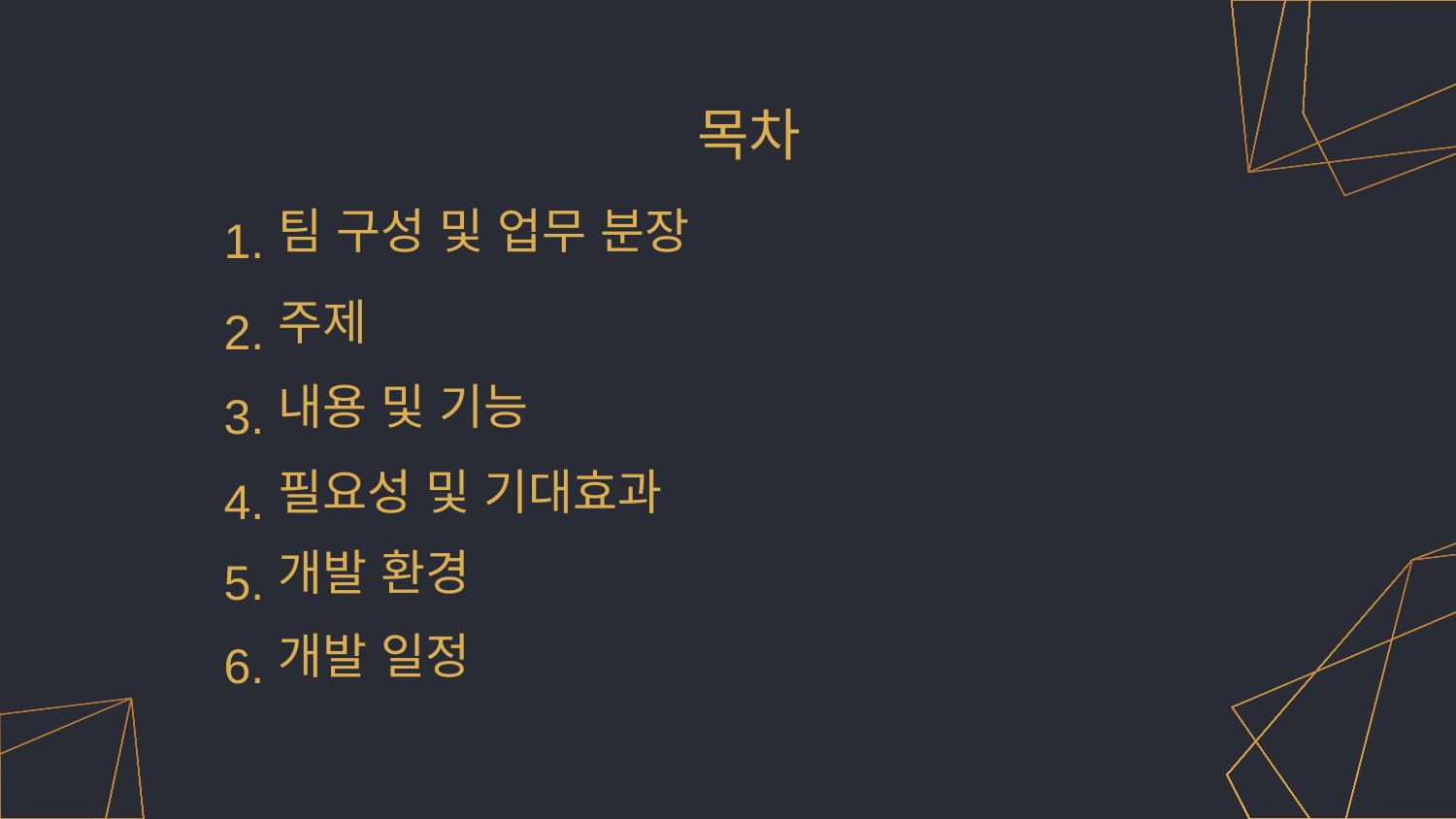

# 목차
1.
팀 구성 및 업무 분장
2.
주제
3.
내용 및 기능
4.
필요성 및 기대효과
5.
개발 환경
6.
개발 일정